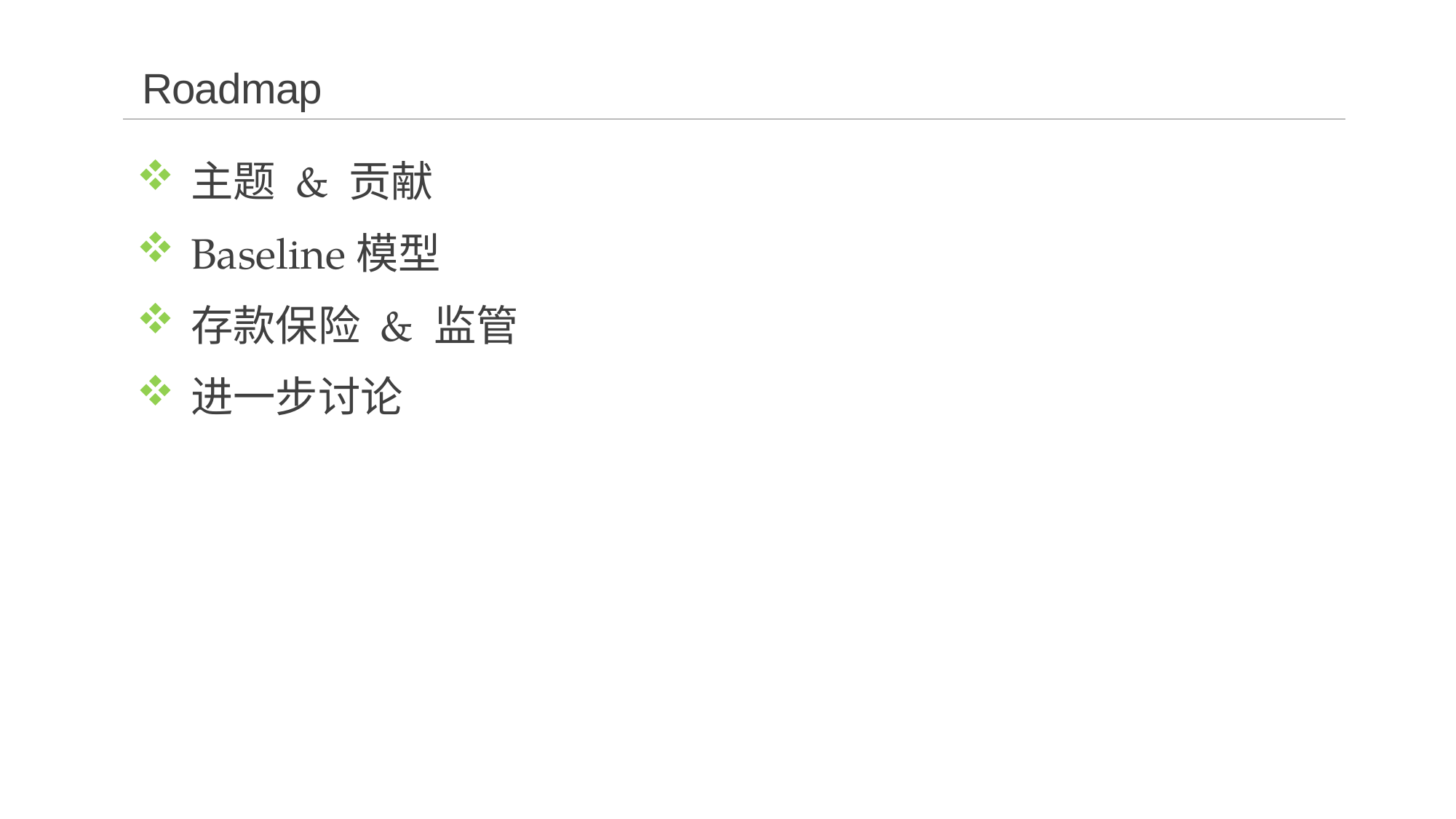

# Roadmap
主题 & 贡献
Baseline模型
存款保险 & 监管
进一步讨论